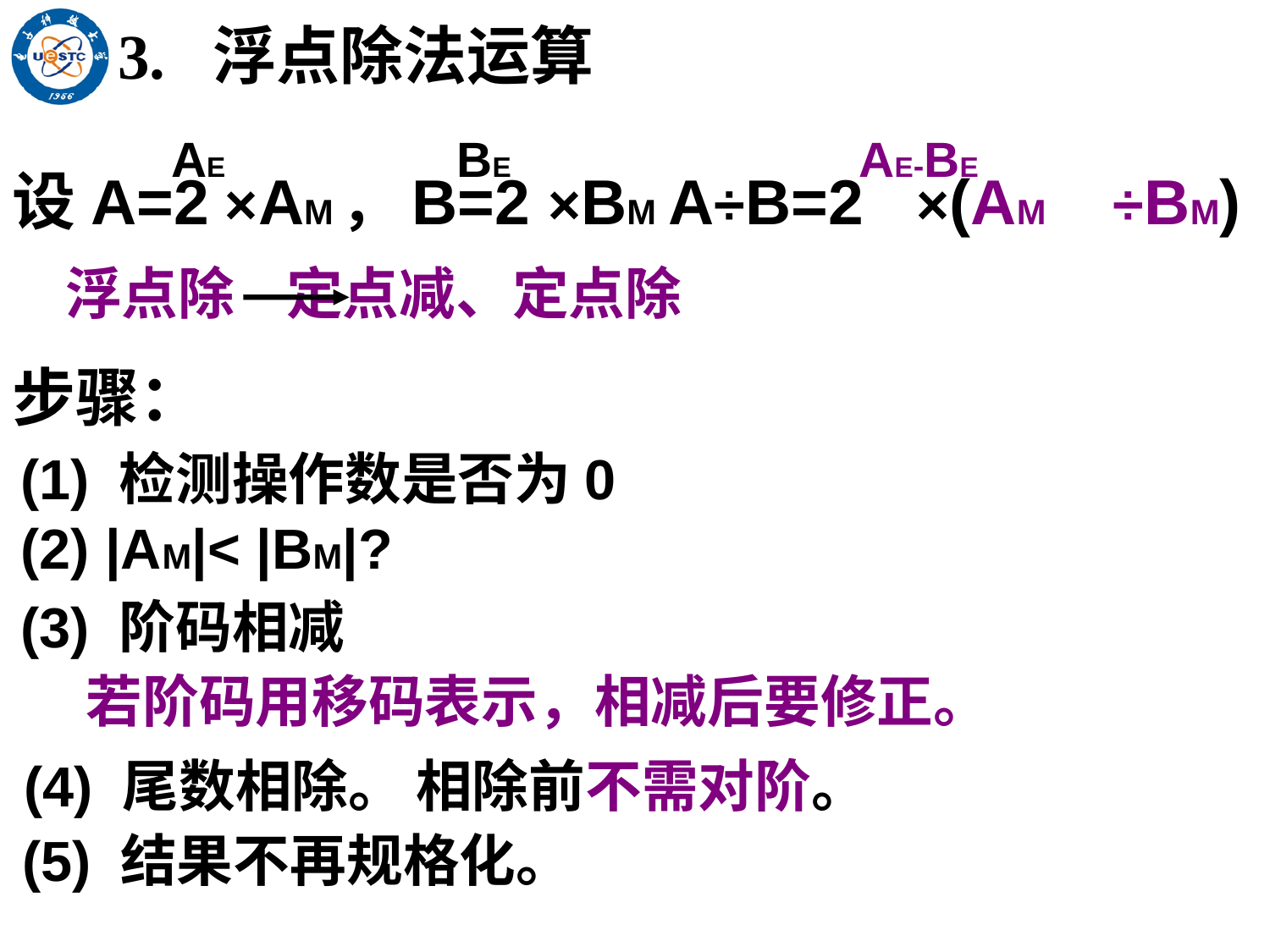

3.  浮点除法运算
AE
BE
设A=2 ×AM，B=2 ×BM
AE-BE
A÷B=2   ×(AM
÷BM)
浮点除    定点减、定点除

步骤：
(1) 检测操作数是否为0
(2) |AM|< |BM|?
(3) 阶码相减
    若阶码用移码表示，相减后要修正。
(4) 尾数相除。
相除前不需对阶。
(5) 结果不再规格化。